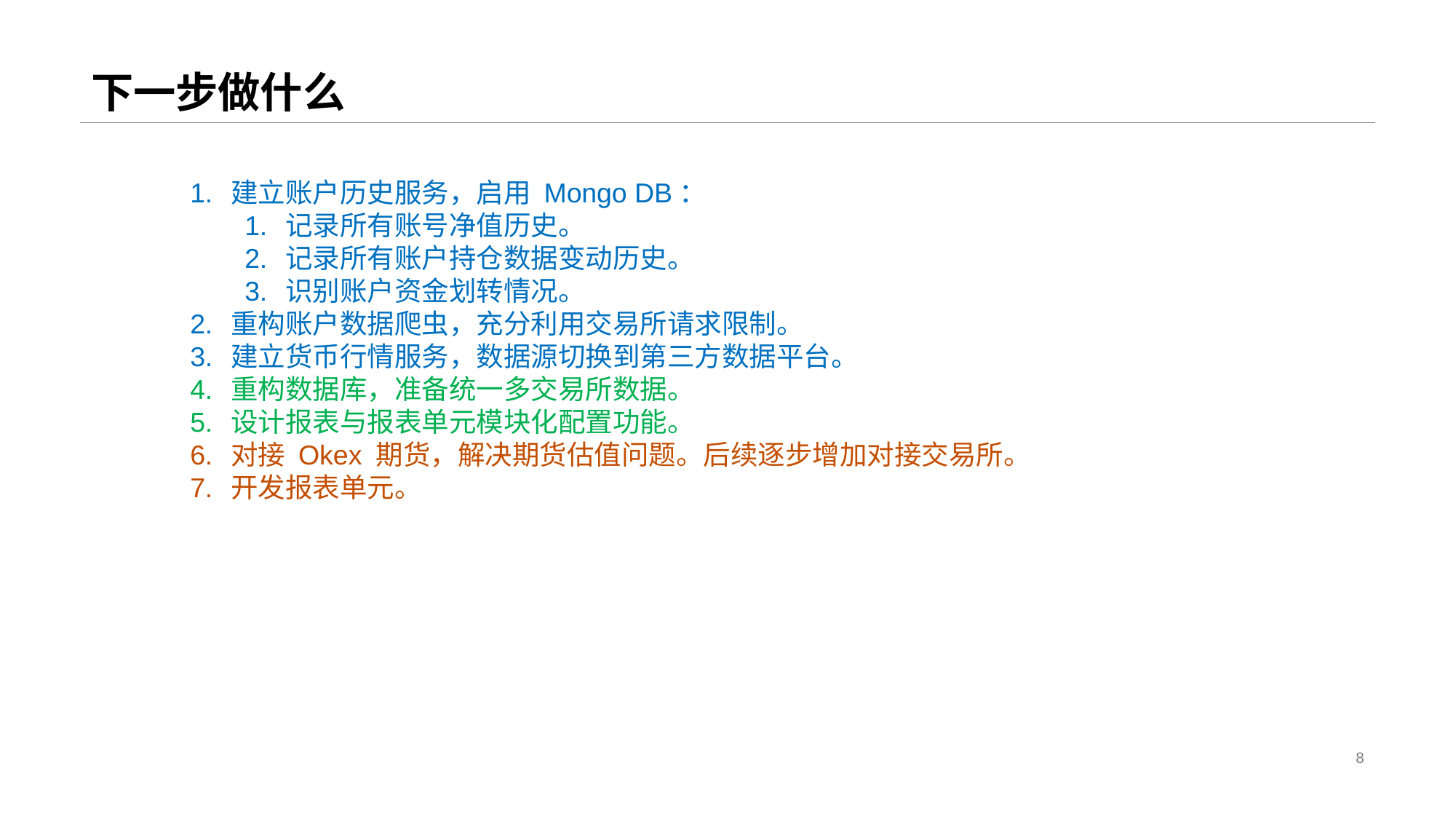

# 下一步做什么
建立账户历史服务，启用 Mongo DB：
记录所有账号净值历史。
记录所有账户持仓数据变动历史。
识别账户资金划转情况。
重构账户数据爬虫，充分利用交易所请求限制。
建立货币行情服务，数据源切换到第三方数据平台。
重构数据库，准备统一多交易所数据。
设计报表与报表单元模块化配置功能。
对接 Okex 期货，解决期货估值问题。后续逐步增加对接交易所。
开发报表单元。

8